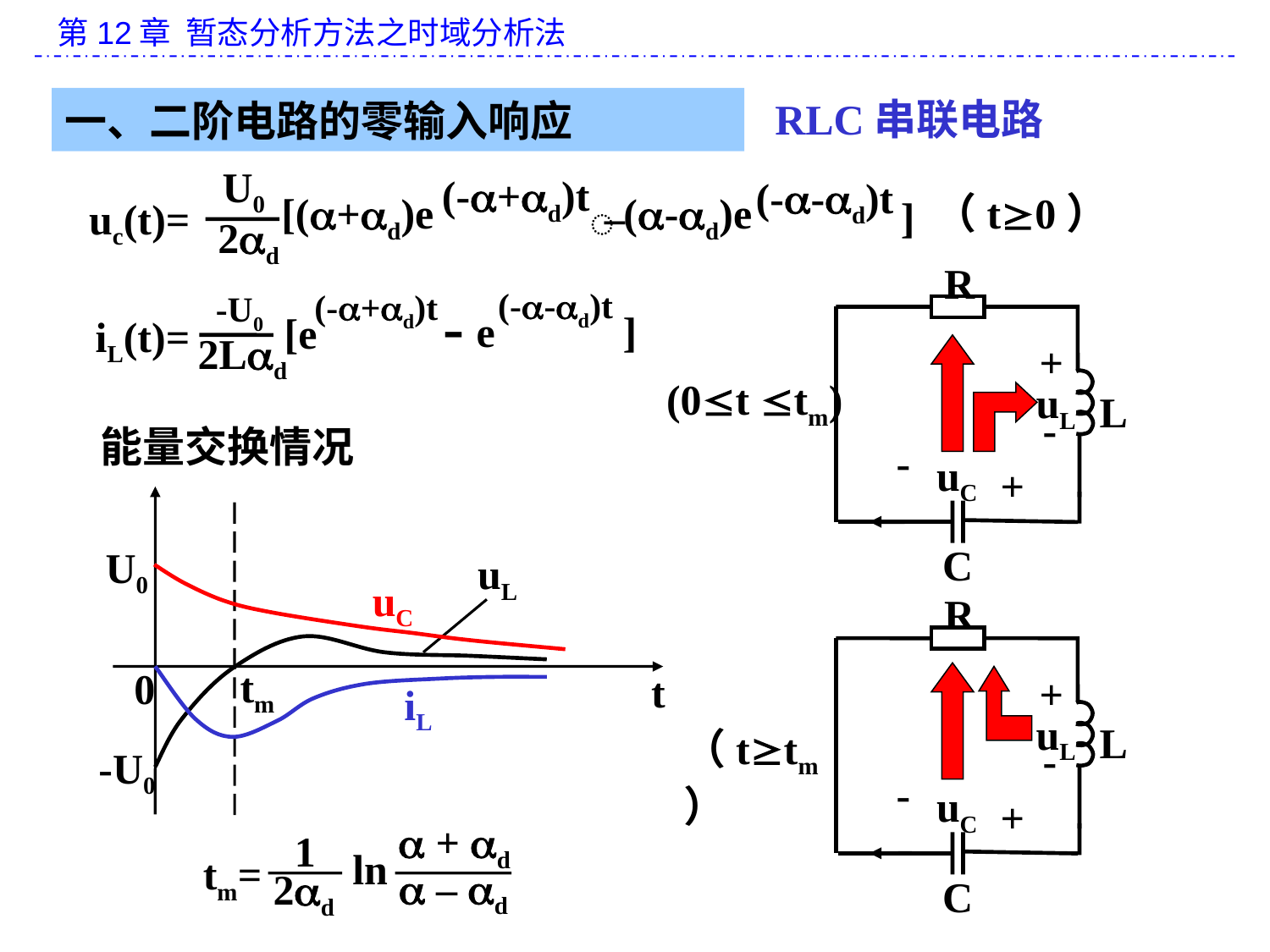

RLC串联电路
一、二阶电路的零输入响应
U0
      (-α+αd)t
      (-α-αd)t
      [(α+αd)e
      (α-αd)e
（t≥0）
]
uc(t)=
̶
2αd

R

+
uL

L
-
-

uC
+

C
(0≤t ≤tm)
      (-α-αd)t
      (-α+αd)t
-
-U0
e
]
      [e
iL(t)=
2Lαd

能量交换情况

U0

uC
0
t

iL

tm
uL

-U0
R

+
uL

L
-
-

uC
+

C
（t≥tm）

α + αd
1
ln
tm=
α – αd
2αd